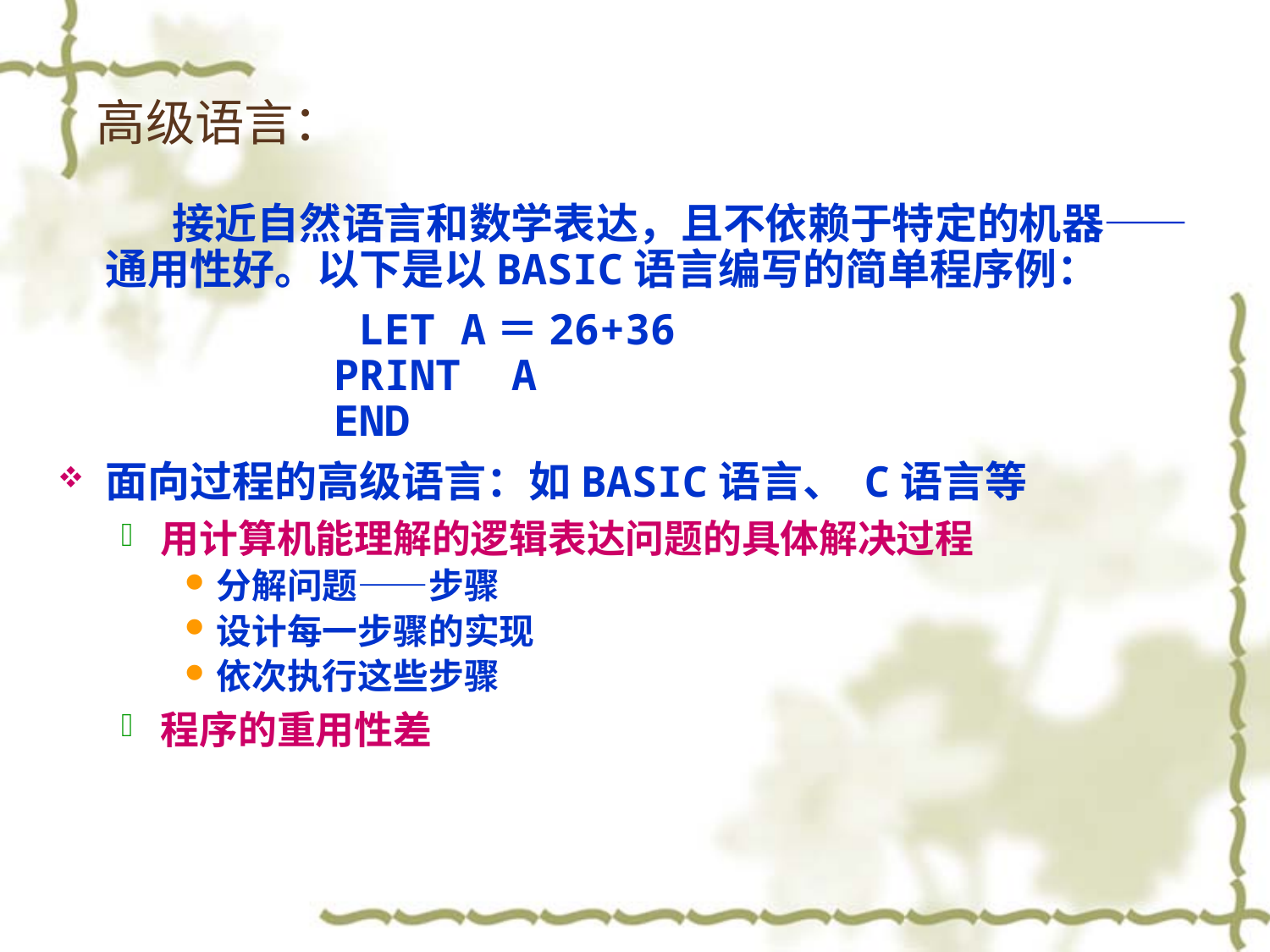

# 高级语言：
           接近自然语言和数学表达，且不依赖于特定的机器——通用性好。以下是以BASIC语言编写的简单程序例：
		     LET A＝26+36
         PRINT  A
         END
面向过程的高级语言：如BASIC语言、 C语言等
用计算机能理解的逻辑表达问题的具体解决过程
分解问题——步骤
设计每一步骤的实现
依次执行这些步骤
程序的重用性差